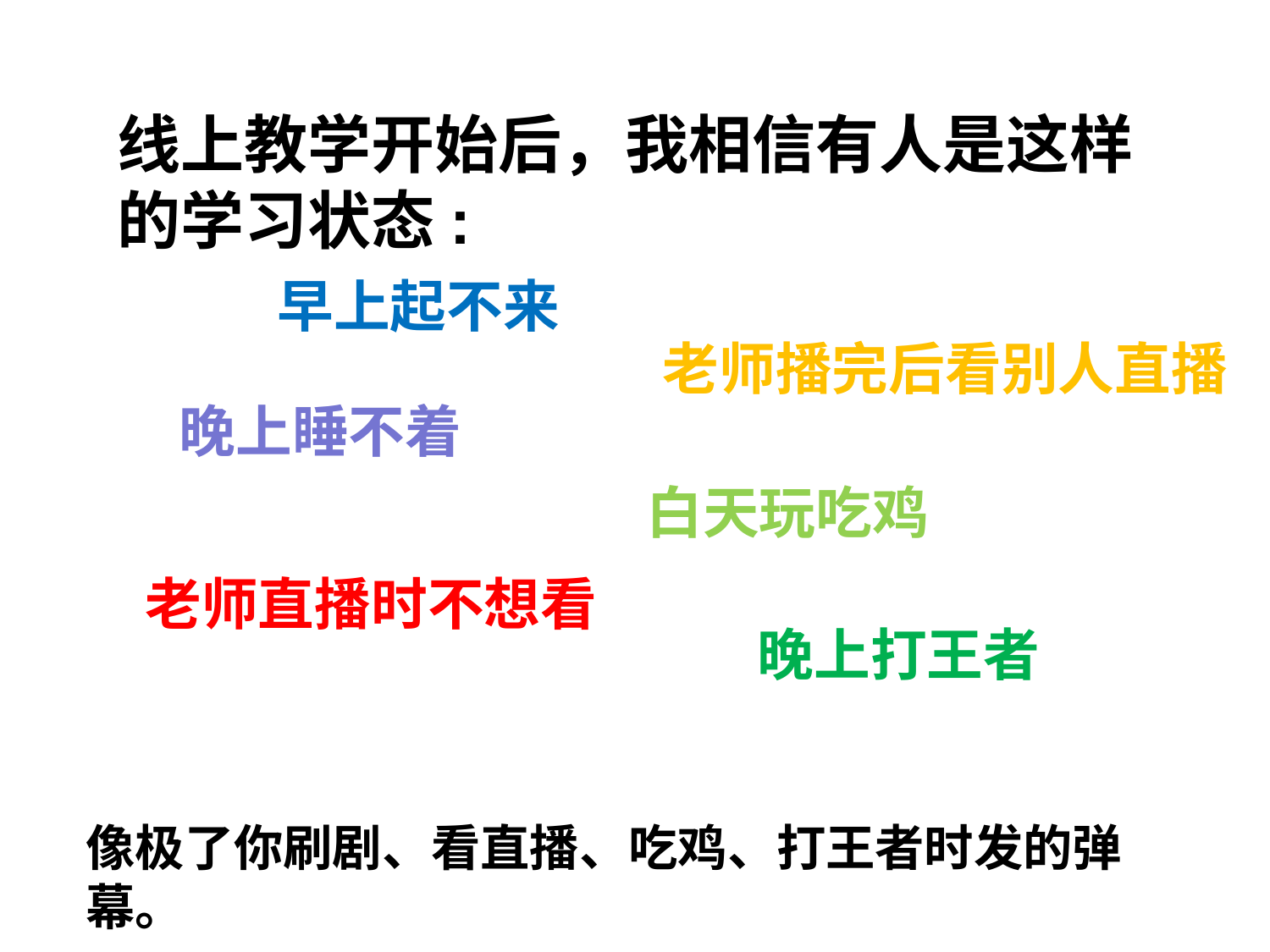

线上教学开始后，我相信有人是这样的学习状态:
早上起不来
老师播完后看别人直播
晚上睡不着
白天玩吃鸡
老师直播时不想看
晚上打王者
像极了你刷剧、看直播、吃鸡、打王者时发的弹幕。